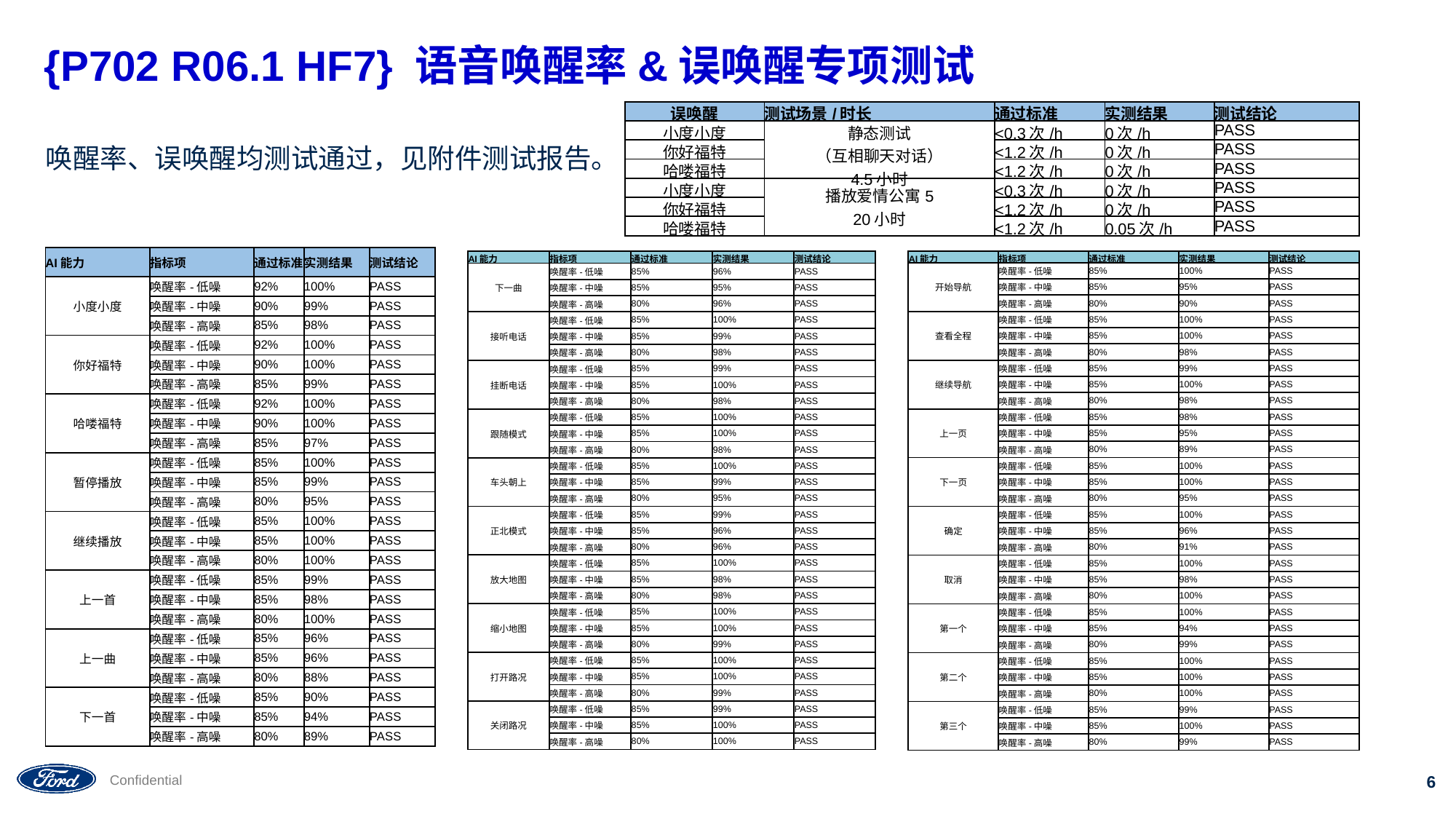

# {P702 R06.1 HF7} 语音唤醒率&误唤醒专项测试
| 误唤醒 | 测试场景/时长 | 通过标准 | 实测结果 | 测试结论 |
| --- | --- | --- | --- | --- |
| 小度小度 | 静态测试 （互相聊天对话） 4.5小时 | <0.3次/h | 0次/h | PASS |
| 你好福特 |  | <1.2次/h | 0次/h | PASS |
| 哈喽福特 |  | <1.2次/h | 0次/h | PASS |
| 小度小度 | 播放爱情公寓5 20小时 | <0.3次/h | 0次/h | PASS |
| 你好福特 |  | <1.2次/h | 0次/h | PASS |
| 哈喽福特 |  | <1.2次/h | 0.05次/h | PASS |
唤醒率、误唤醒均测试通过，见附件测试报告。
| AI能力 | 指标项 | 通过标准 | 实测结果 | 测试结论 |
| --- | --- | --- | --- | --- |
| 小度小度 | 唤醒率-低噪 | 92% | 100% | PASS |
|  | 唤醒率-中噪 | 90% | 99% | PASS |
|  | 唤醒率-高噪 | 85% | 98% | PASS |
| 你好福特 | 唤醒率-低噪 | 92% | 100% | PASS |
|  | 唤醒率-中噪 | 90% | 100% | PASS |
|  | 唤醒率-高噪 | 85% | 99% | PASS |
| 哈喽福特 | 唤醒率-低噪 | 92% | 100% | PASS |
|  | 唤醒率-中噪 | 90% | 100% | PASS |
|  | 唤醒率-高噪 | 85% | 97% | PASS |
| 暂停播放 | 唤醒率-低噪 | 85% | 100% | PASS |
|  | 唤醒率-中噪 | 85% | 99% | PASS |
|  | 唤醒率-高噪 | 80% | 95% | PASS |
| 继续播放 | 唤醒率-低噪 | 85% | 100% | PASS |
|  | 唤醒率-中噪 | 85% | 100% | PASS |
|  | 唤醒率-高噪 | 80% | 100% | PASS |
| 上一首 | 唤醒率-低噪 | 85% | 99% | PASS |
|  | 唤醒率-中噪 | 85% | 98% | PASS |
|  | 唤醒率-高噪 | 80% | 100% | PASS |
| 上一曲 | 唤醒率-低噪 | 85% | 96% | PASS |
|  | 唤醒率-中噪 | 85% | 96% | PASS |
|  | 唤醒率-高噪 | 80% | 88% | PASS |
| 下一首 | 唤醒率-低噪 | 85% | 90% | PASS |
|  | 唤醒率-中噪 | 85% | 94% | PASS |
|  | 唤醒率-高噪 | 80% | 89% | PASS |
| AI能力 | 指标项 | 通过标准 | 实测结果 | 测试结论 |
| --- | --- | --- | --- | --- |
| 下一曲 | 唤醒率-低噪 | 85% | 96% | PASS |
|  | 唤醒率-中噪 | 85% | 95% | PASS |
|  | 唤醒率-高噪 | 80% | 96% | PASS |
| 接听电话 | 唤醒率-低噪 | 85% | 100% | PASS |
|  | 唤醒率-中噪 | 85% | 99% | PASS |
|  | 唤醒率-高噪 | 80% | 98% | PASS |
| 挂断电话 | 唤醒率-低噪 | 85% | 99% | PASS |
|  | 唤醒率-中噪 | 85% | 100% | PASS |
|  | 唤醒率-高噪 | 80% | 98% | PASS |
| 跟随模式 | 唤醒率-低噪 | 85% | 100% | PASS |
|  | 唤醒率-中噪 | 85% | 100% | PASS |
|  | 唤醒率-高噪 | 80% | 98% | PASS |
| 车头朝上 | 唤醒率-低噪 | 85% | 100% | PASS |
|  | 唤醒率-中噪 | 85% | 99% | PASS |
|  | 唤醒率-高噪 | 80% | 95% | PASS |
| 正北模式 | 唤醒率-低噪 | 85% | 99% | PASS |
|  | 唤醒率-中噪 | 85% | 96% | PASS |
|  | 唤醒率-高噪 | 80% | 96% | PASS |
| 放大地图 | 唤醒率-低噪 | 85% | 100% | PASS |
|  | 唤醒率-中噪 | 85% | 98% | PASS |
|  | 唤醒率-高噪 | 80% | 98% | PASS |
| 缩小地图 | 唤醒率-低噪 | 85% | 100% | PASS |
|  | 唤醒率-中噪 | 85% | 100% | PASS |
|  | 唤醒率-高噪 | 80% | 99% | PASS |
| 打开路况 | 唤醒率-低噪 | 85% | 100% | PASS |
|  | 唤醒率-中噪 | 85% | 100% | PASS |
|  | 唤醒率-高噪 | 80% | 99% | PASS |
| 关闭路况 | 唤醒率-低噪 | 85% | 99% | PASS |
|  | 唤醒率-中噪 | 85% | 100% | PASS |
|  | 唤醒率-高噪 | 80% | 100% | PASS |
| AI能力 | 指标项 | 通过标准 | 实测结果 | 测试结论 |
| --- | --- | --- | --- | --- |
| 开始导航 | 唤醒率-低噪 | 85% | 100% | PASS |
|  | 唤醒率-中噪 | 85% | 95% | PASS |
|  | 唤醒率-高噪 | 80% | 90% | PASS |
| 查看全程 | 唤醒率-低噪 | 85% | 100% | PASS |
|  | 唤醒率-中噪 | 85% | 100% | PASS |
|  | 唤醒率-高噪 | 80% | 98% | PASS |
| 继续导航 | 唤醒率-低噪 | 85% | 99% | PASS |
|  | 唤醒率-中噪 | 85% | 100% | PASS |
|  | 唤醒率-高噪 | 80% | 98% | PASS |
| 上一页 | 唤醒率-低噪 | 85% | 98% | PASS |
|  | 唤醒率-中噪 | 85% | 95% | PASS |
|  | 唤醒率-高噪 | 80% | 89% | PASS |
| 下一页 | 唤醒率-低噪 | 85% | 100% | PASS |
|  | 唤醒率-中噪 | 85% | 100% | PASS |
|  | 唤醒率-高噪 | 80% | 95% | PASS |
| 确定 | 唤醒率-低噪 | 85% | 100% | PASS |
|  | 唤醒率-中噪 | 85% | 96% | PASS |
|  | 唤醒率-高噪 | 80% | 91% | PASS |
| 取消 | 唤醒率-低噪 | 85% | 100% | PASS |
|  | 唤醒率-中噪 | 85% | 98% | PASS |
|  | 唤醒率-高噪 | 80% | 100% | PASS |
| 第一个 | 唤醒率-低噪 | 85% | 100% | PASS |
|  | 唤醒率-中噪 | 85% | 94% | PASS |
|  | 唤醒率-高噪 | 80% | 99% | PASS |
| 第二个 | 唤醒率-低噪 | 85% | 100% | PASS |
|  | 唤醒率-中噪 | 85% | 100% | PASS |
|  | 唤醒率-高噪 | 80% | 100% | PASS |
| 第三个 | 唤醒率-低噪 | 85% | 99% | PASS |
|  | 唤醒率-中噪 | 85% | 100% | PASS |
|  | 唤醒率-高噪 | 80% | 99% | PASS |